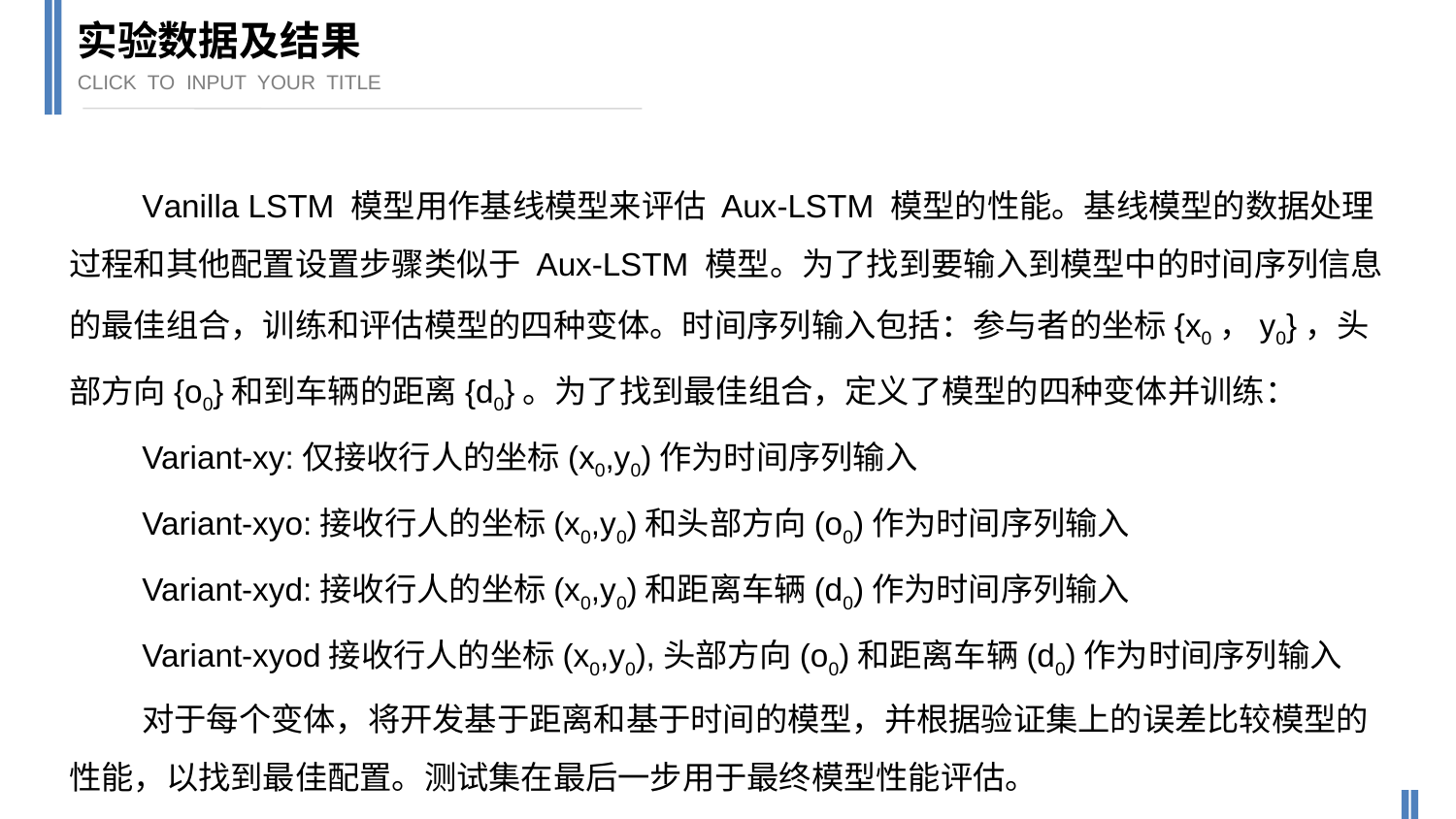

实验数据及结果
CLICK  TO  INPUT  YOUR  TITLE
Vanilla LSTM 模型用作基线模型来评估 Aux-LSTM 模型的性能。基线模型的数据处理过程和其他配置设置步骤类似于 Aux-LSTM 模型。为了找到要输入到模型中的时间序列信息的最佳组合，训练和评估模型的四种变体。时间序列输入包括：参与者的坐标{x0，y0}，头部方向{o0}和到车辆的距离{d0}。为了找到最佳组合，定义了模型的四种变体并训练：
Variant-xy:仅接收行人的坐标(x0,y0)作为时间序列输入
Variant-xyo:接收行人的坐标(x0,y0)和头部方向(o0)作为时间序列输入
Variant-xyd:接收行人的坐标(x0,y0)和距离车辆(d0)作为时间序列输入
Variant-xyod接收行人的坐标(x0,y0),头部方向(o0)和距离车辆(d0)作为时间序列输入
对于每个变体，将开发基于距离和基于时间的模型，并根据验证集上的误差比较模型的性能，以找到最佳配置。测试集在最后一步用于最终模型性能评估。